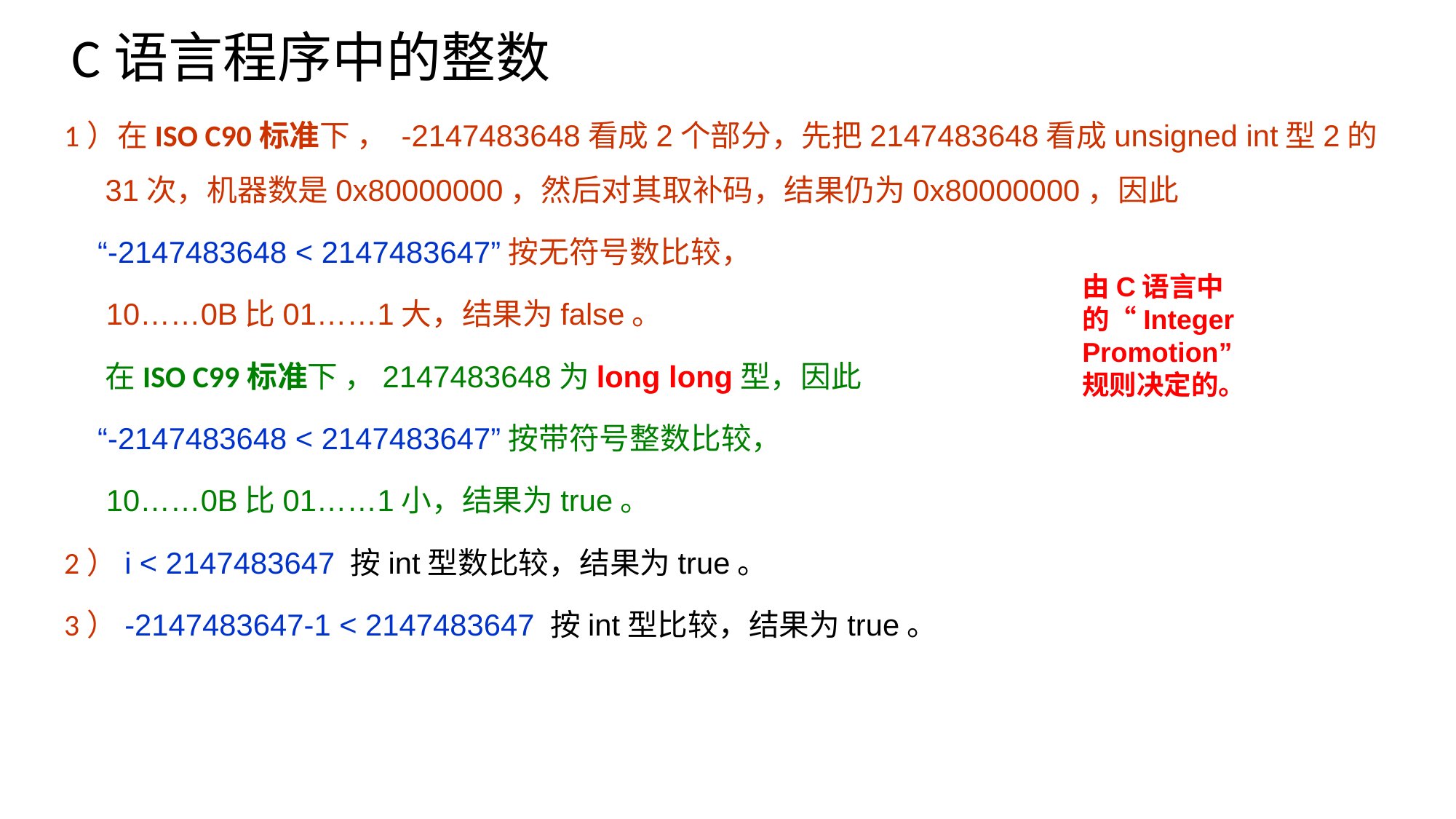

# C语言程序中的整数
1）在ISO C90标准下 ， -2147483648看成2个部分，先把2147483648看成unsigned int型2的31次，机器数是0x80000000，然后对其取补码，结果仍为0x80000000，因此
    “-2147483648 < 2147483647”按无符号数比较，
     10……0B比01……1大，结果为false。
     在ISO C99标准下 ，2147483648为long long型，因此
    “-2147483648 < 2147483647”按带符号整数比较，
     10……0B比01……1小，结果为true。
2）i < 2147483647 按int型数比较，结果为true。
3）-2147483647-1 < 2147483647 按int型比较，结果为true。
由C语言中的“Integer Promotion”规则决定的。